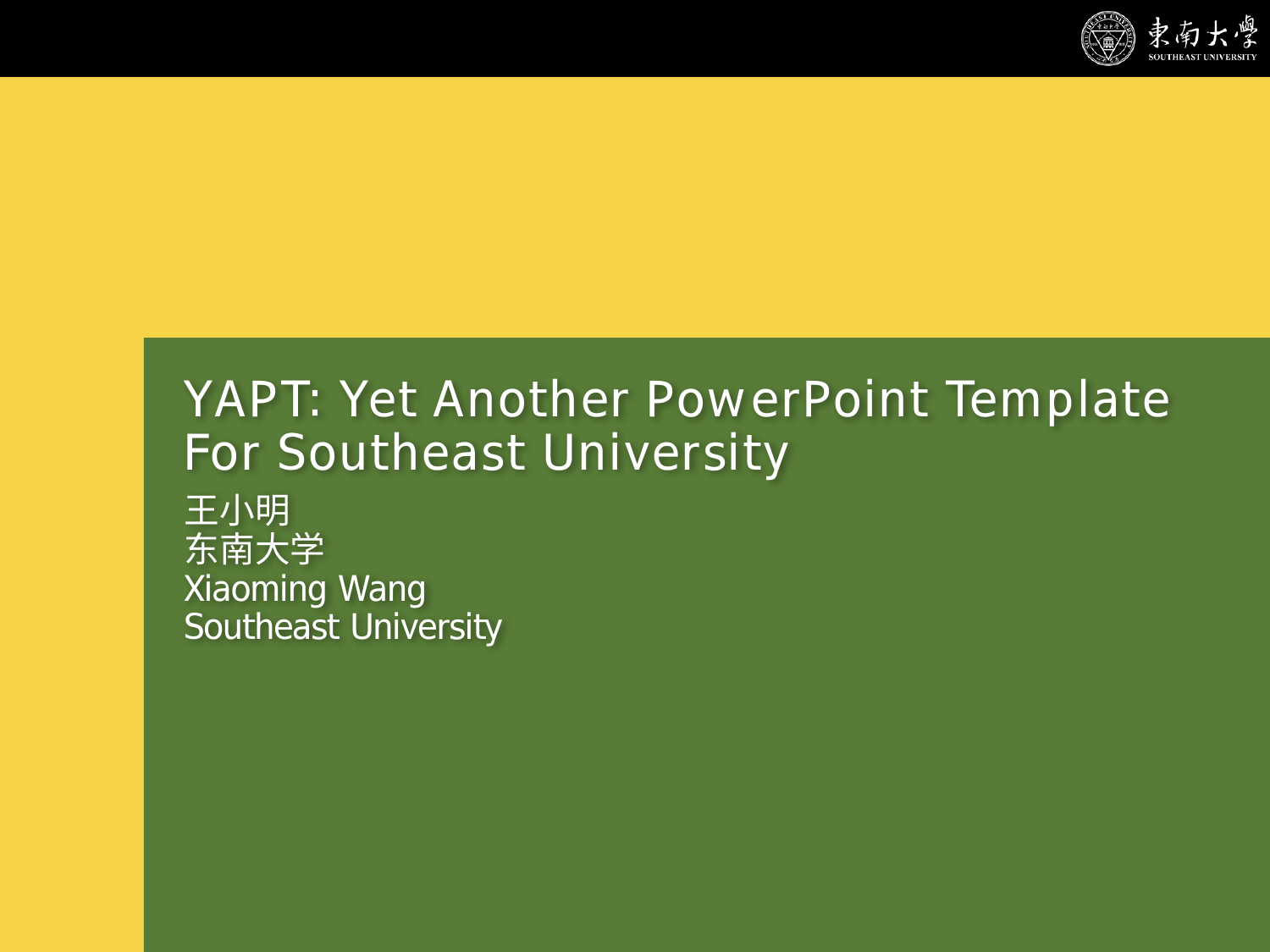

# YAPT: Yet Another PowerPoint Template For Southeast University
王小明
东南大学
Xiaoming Wang
Southeast University